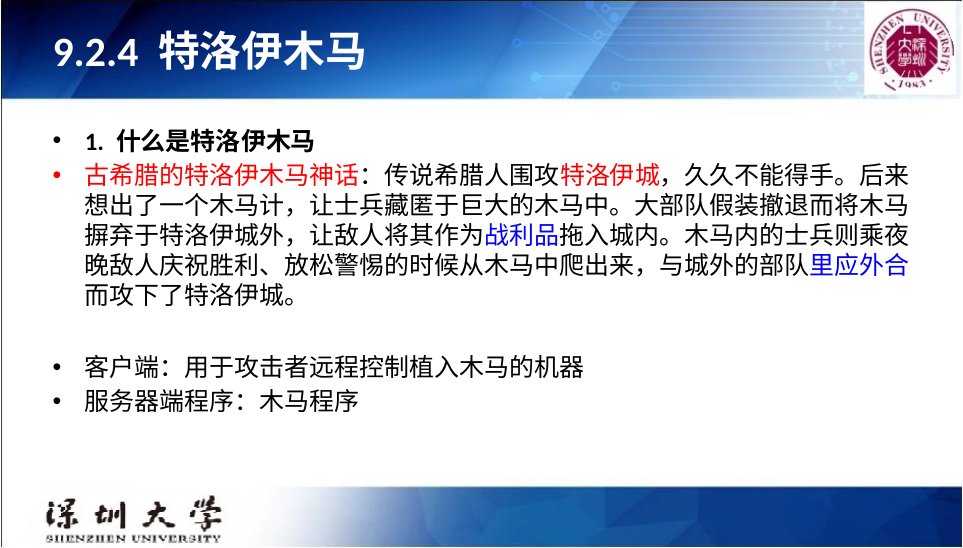

# 9.2.4 特洛伊木马
1. 什么是特洛伊木马
古希腊的特洛伊木马神话：传说希腊人围攻特洛伊城，久久不能得手。后来想出了一个木马计，让士兵藏匿于巨大的木马中。大部队假装撤退而将木马摒弃于特洛伊城外，让敌人将其作为战利品拖入城内。木马内的士兵则乘夜晚敌人庆祝胜利、放松警惕的时候从木马中爬出来，与城外的部队里应外合而攻下了特洛伊城。

客户端：用于攻击者远程控制植入木马的机器
服务器端程序：木马程序
331